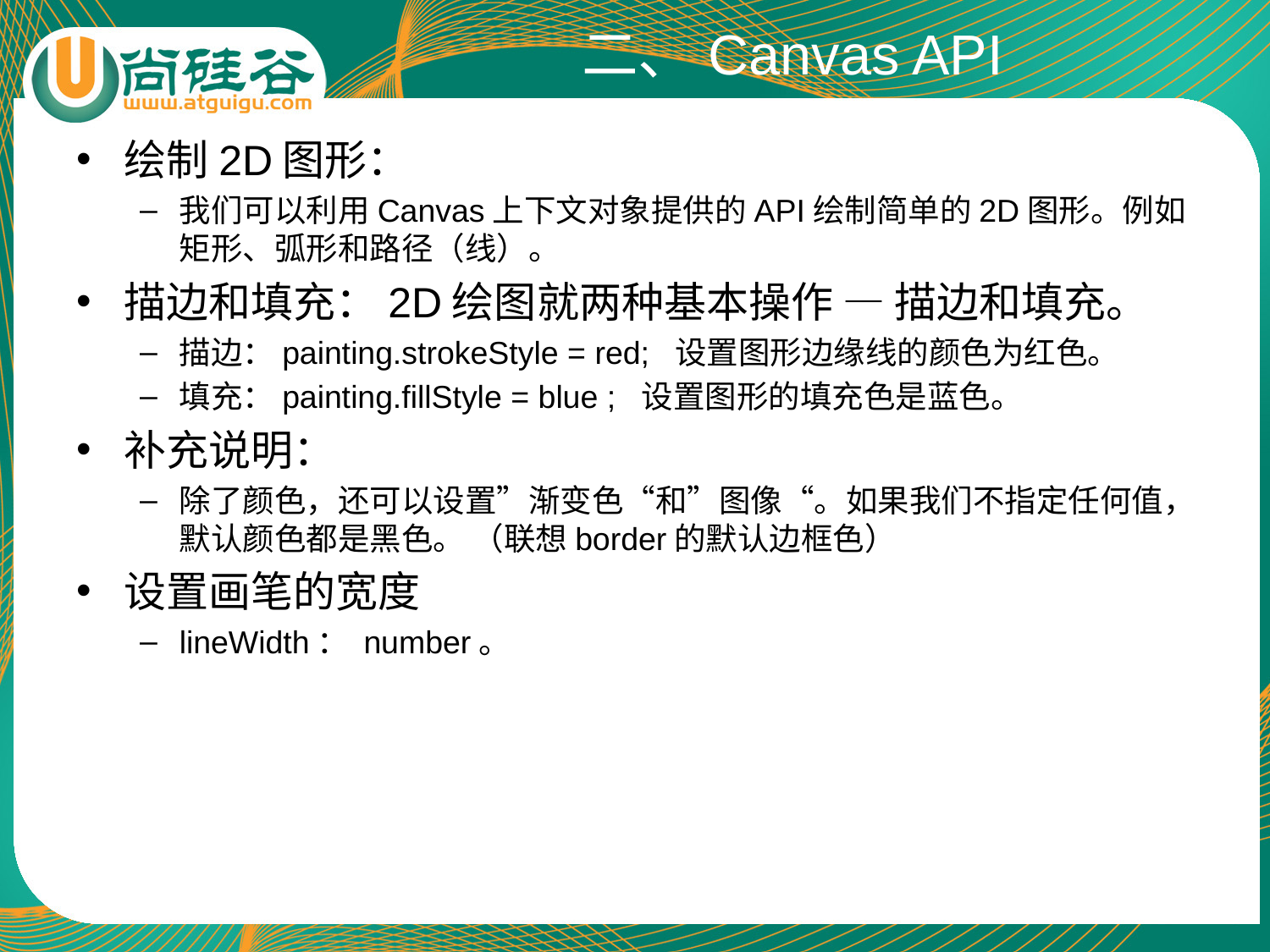

# 二、Canvas API
绘制2D图形：
我们可以利用Canvas上下文对象提供的API绘制简单的2D图形。例如矩形、弧形和路径（线）。
描边和填充：2D绘图就两种基本操作 — 描边和填充。
描边：painting.strokeStyle = red;  设置图形边缘线的颜色为红色。
填充：painting.fillStyle = blue ;  设置图形的填充色是蓝色。
补充说明：
除了颜色，还可以设置”渐变色“和”图像“。如果我们不指定任何值，默认颜色都是黑色。 （联想border的默认边框色）
设置画笔的宽度
lineWidth： number。